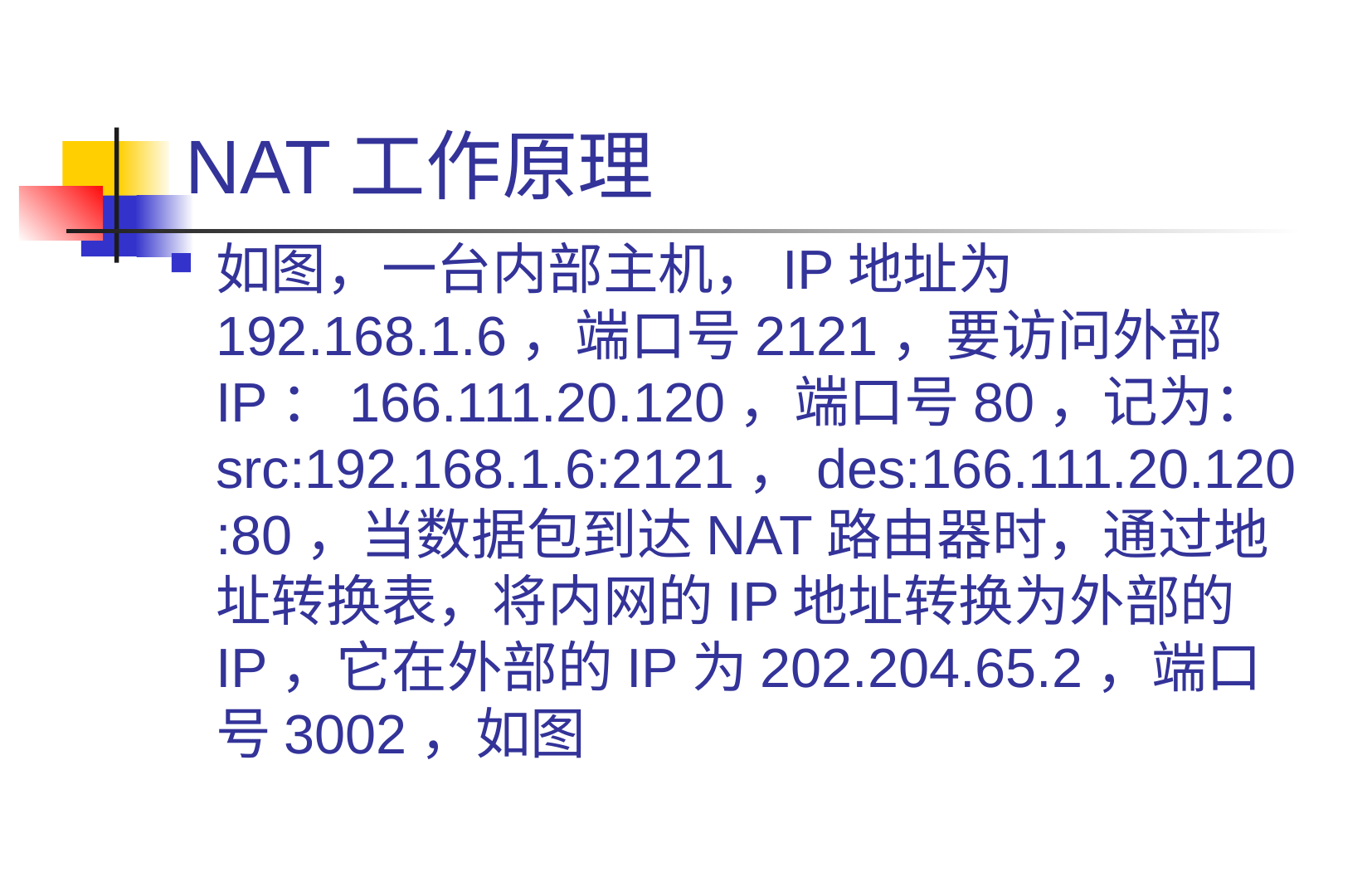

# NAT工作原理
如图，一台内部主机，IP地址为192.168.1.6，端口号2121，要访问外部IP：166.111.20.120，端口号80，记为：src:192.168.1.6:2121，des:166.111.20.120:80，当数据包到达NAT路由器时，通过地址转换表，将内网的IP地址转换为外部的IP，它在外部的IP为202.204.65.2，端口号3002，如图